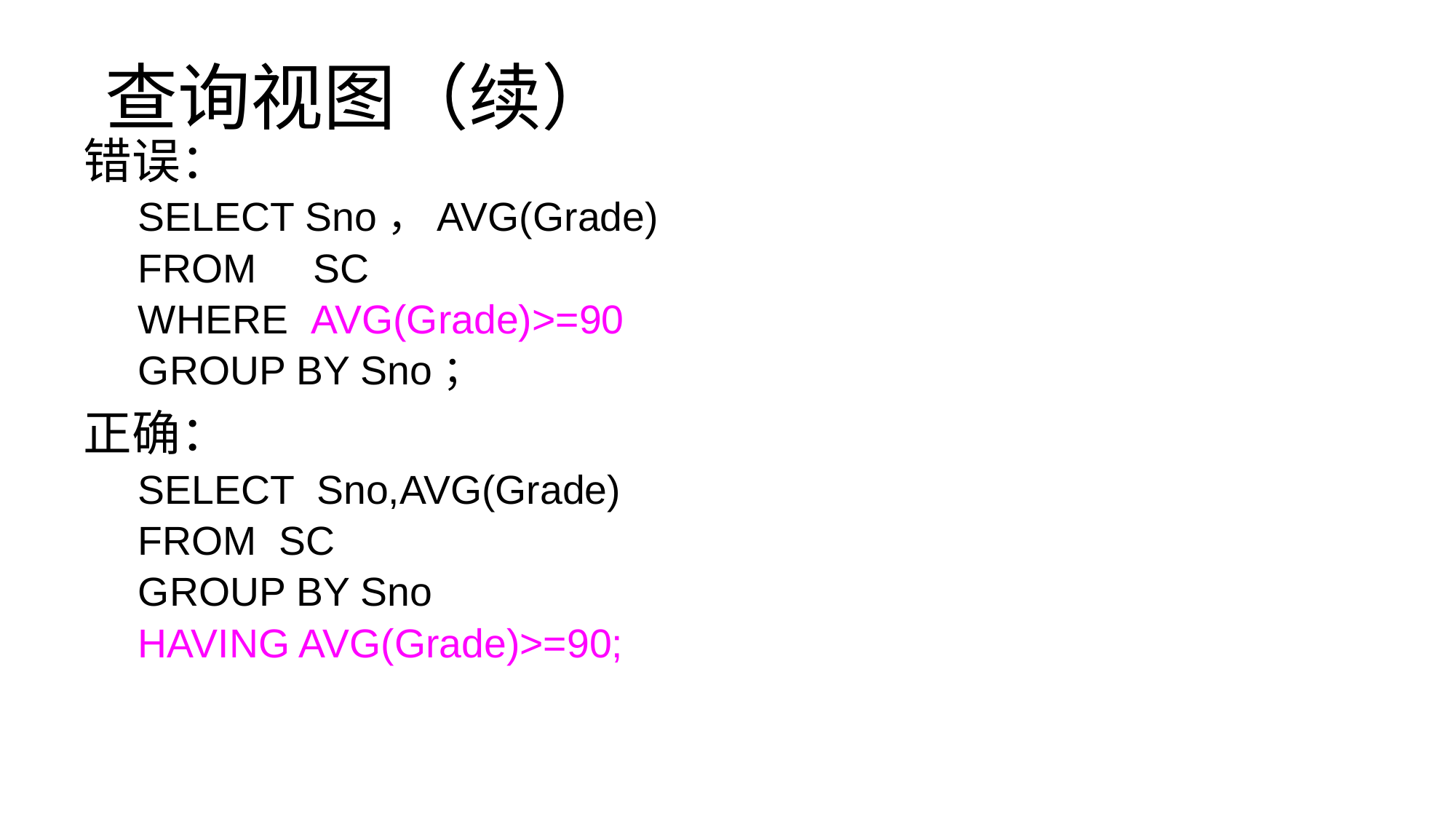

查询视图（续）
错误：
SELECT Sno，AVG(Grade)
FROM     SC
WHERE  AVG(Grade)>=90
GROUP BY Sno；
正确：
SELECT  Sno,AVG(Grade)
FROM  SC
GROUP BY Sno
HAVING AVG(Grade)>=90;